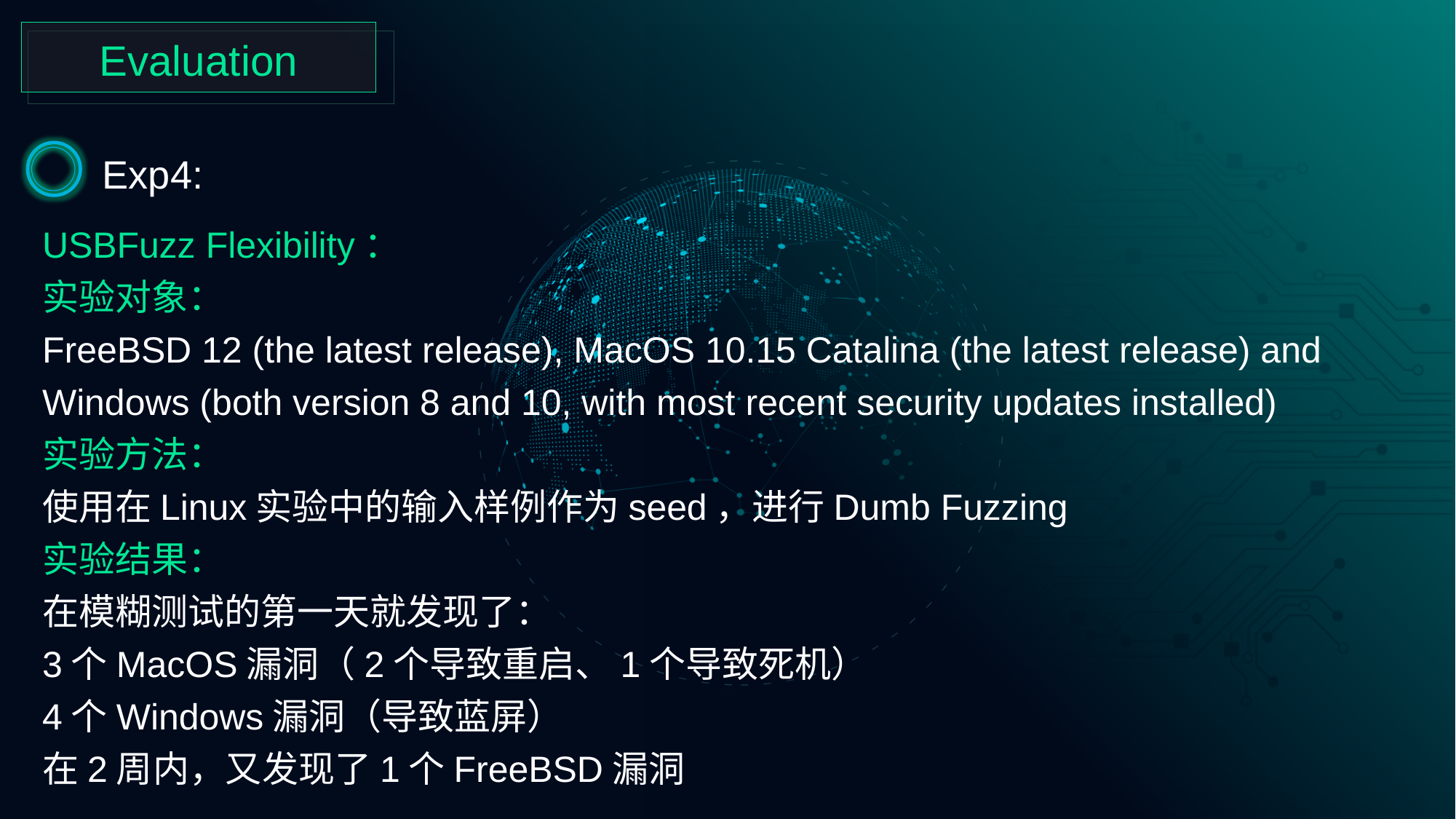

Evaluation

Exp4:
USBFuzz Flexibility：
实验对象：
FreeBSD 12 (the latest release), MacOS 10.15 Catalina (the latest release) and
Windows (both version 8 and 10, with most recent security updates installed)
实验方法：
使用在Linux实验中的输入样例作为seed，进行Dumb Fuzzing
实验结果：
在模糊测试的第一天就发现了：
3个MacOS漏洞（2个导致重启、1个导致死机）
4个Windows漏洞（导致蓝屏）
在2周内，又发现了1个FreeBSD漏洞